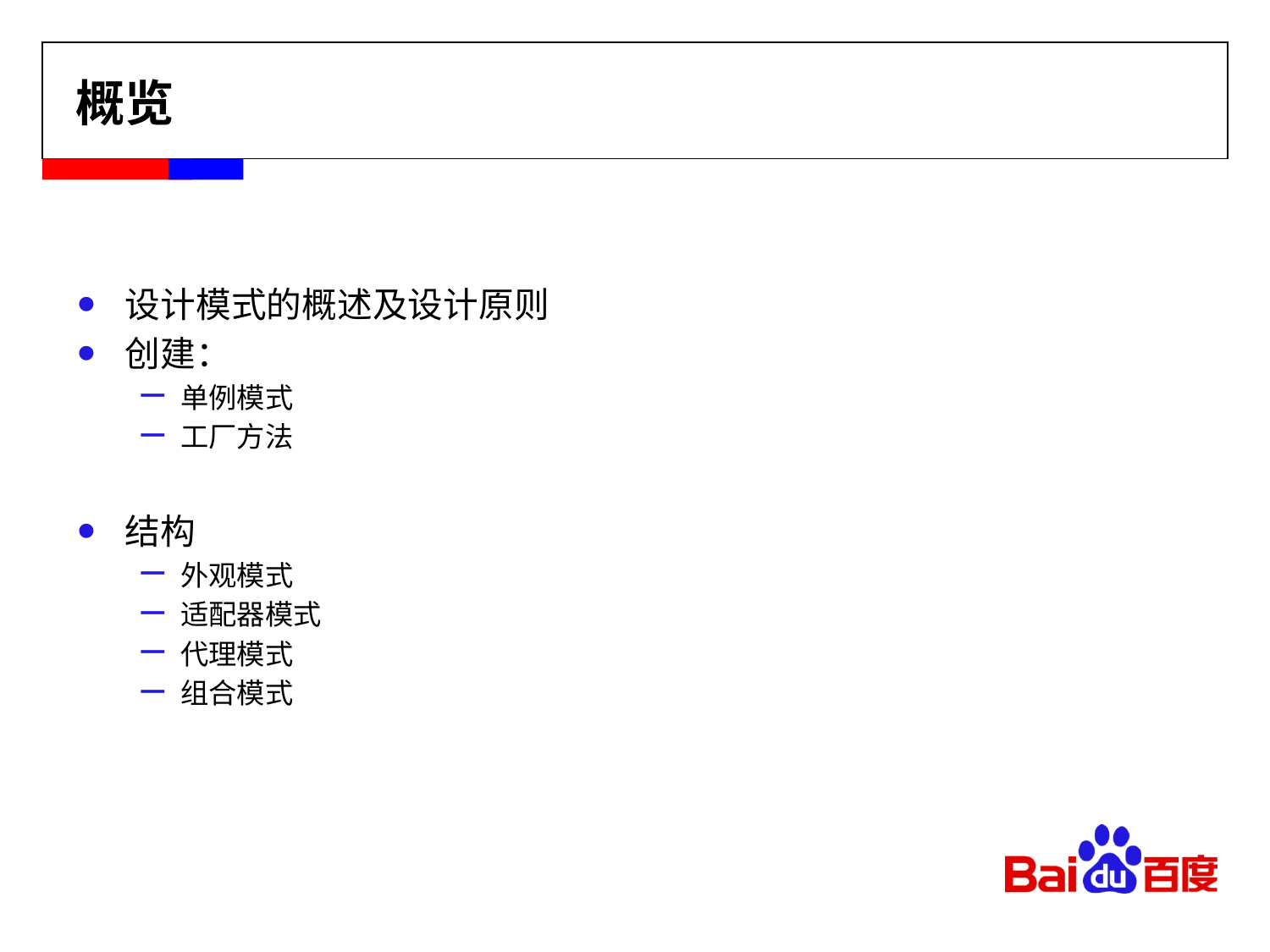

# 概览
设计模式的概述及设计原则
创建：
单例模式
工厂方法

结构
外观模式
适配器模式
代理模式
组合模式